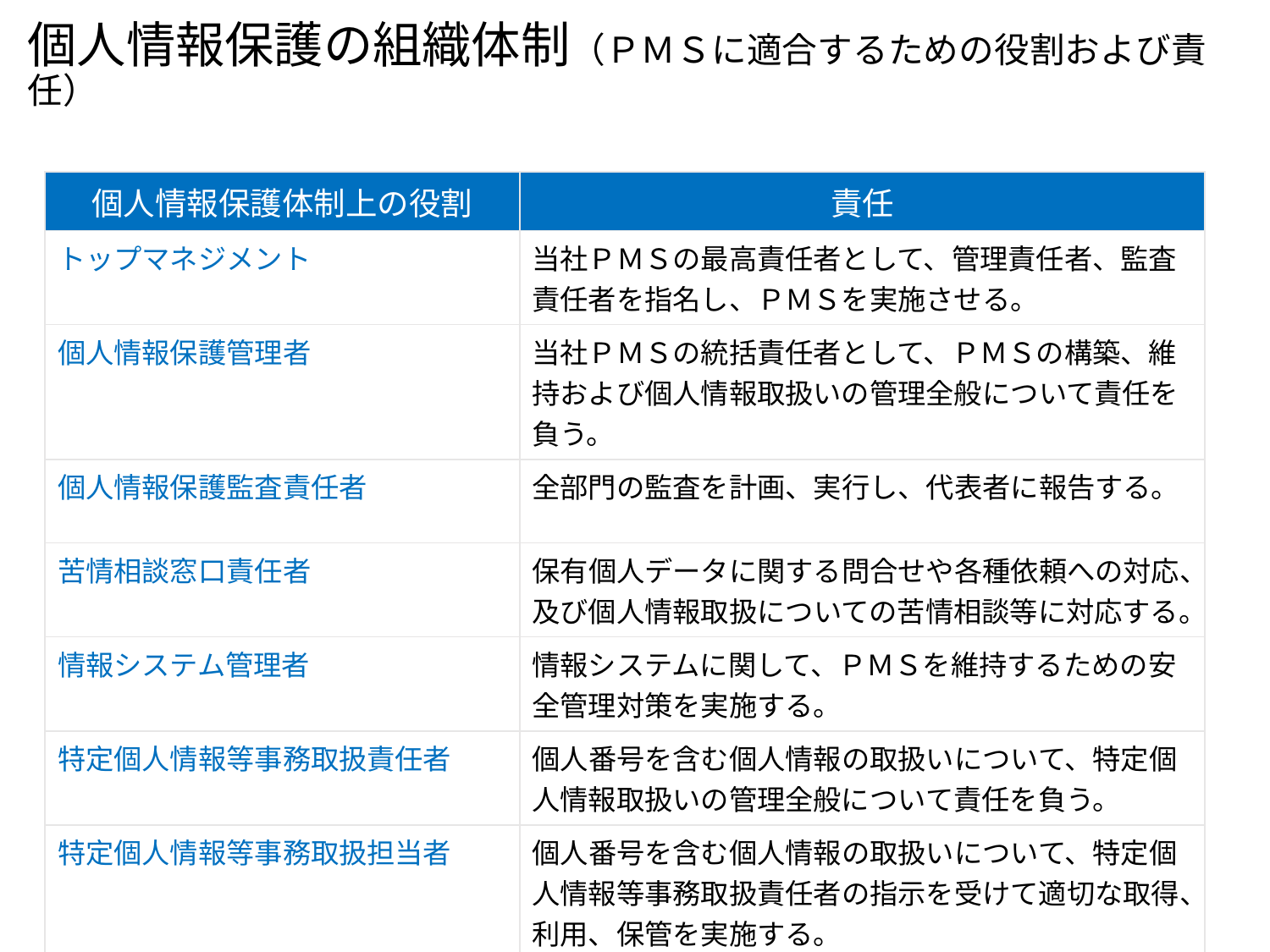

個人情報保護の組織体制（ＰＭＳに適合するための役割および責任）
| 個人情報保護体制上の役割 | 責任 |
| --- | --- |
| トップマネジメント | 当社ＰＭＳの最高責任者として、管理責任者、監査責任者を指名し、ＰＭＳを実施させる。 |
| 個人情報保護管理者 | 当社ＰＭＳの統括責任者として、ＰＭＳの構築、維持および個人情報取扱いの管理全般について責任を負う。 |
| 個人情報保護監査責任者 | 全部門の監査を計画、実行し、代表者に報告する。 |
| 苦情相談窓口責任者 | 保有個人データに関する問合せや各種依頼への対応、及び個人情報取扱についての苦情相談等に対応する。 |
| 情報システム管理者 | 情報システムに関して、ＰＭＳを維持するための安全管理対策を実施する。 |
| 特定個人情報等事務取扱責任者 | 個人番号を含む個人情報の取扱いについて、特定個人情報取扱いの管理全般について責任を負う。 |
| 特定個人情報等事務取扱担当者 | 個人番号を含む個人情報の取扱いについて、特定個人情報等事務取扱責任者の指示を受けて適切な取得、利用、保管を実施する。 |
5